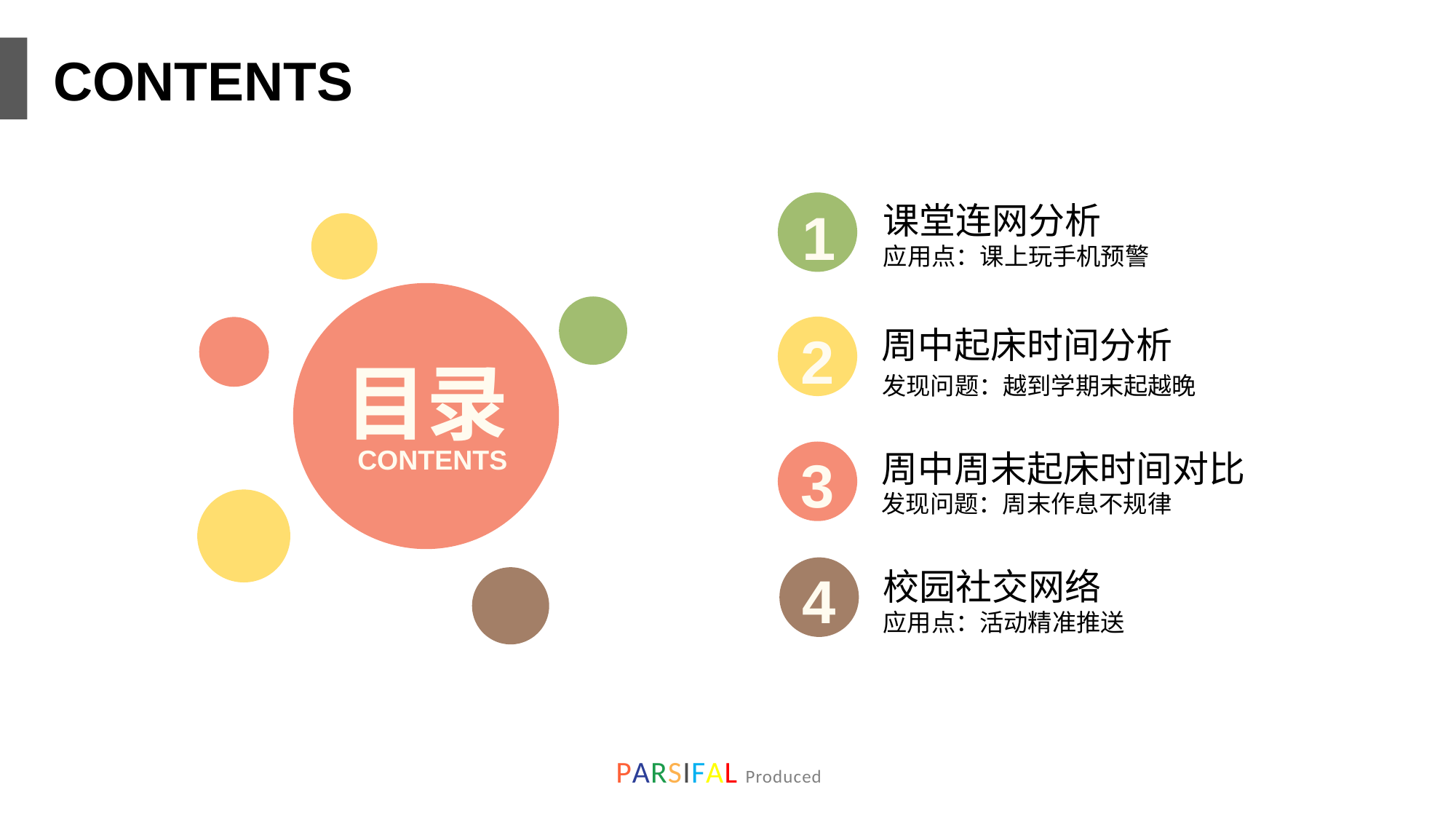

CONTENTS

1
课堂连网分析
应用点：课上玩手机预警

目录
CONTENTS

2

周中起床时间分析
发现问题：越到学期末起越晚

周中周末起床时间对比
发现问题：周末作息不规律

3

4
校园社交网络
应用点：活动精准推送

PARSIFAL Produced